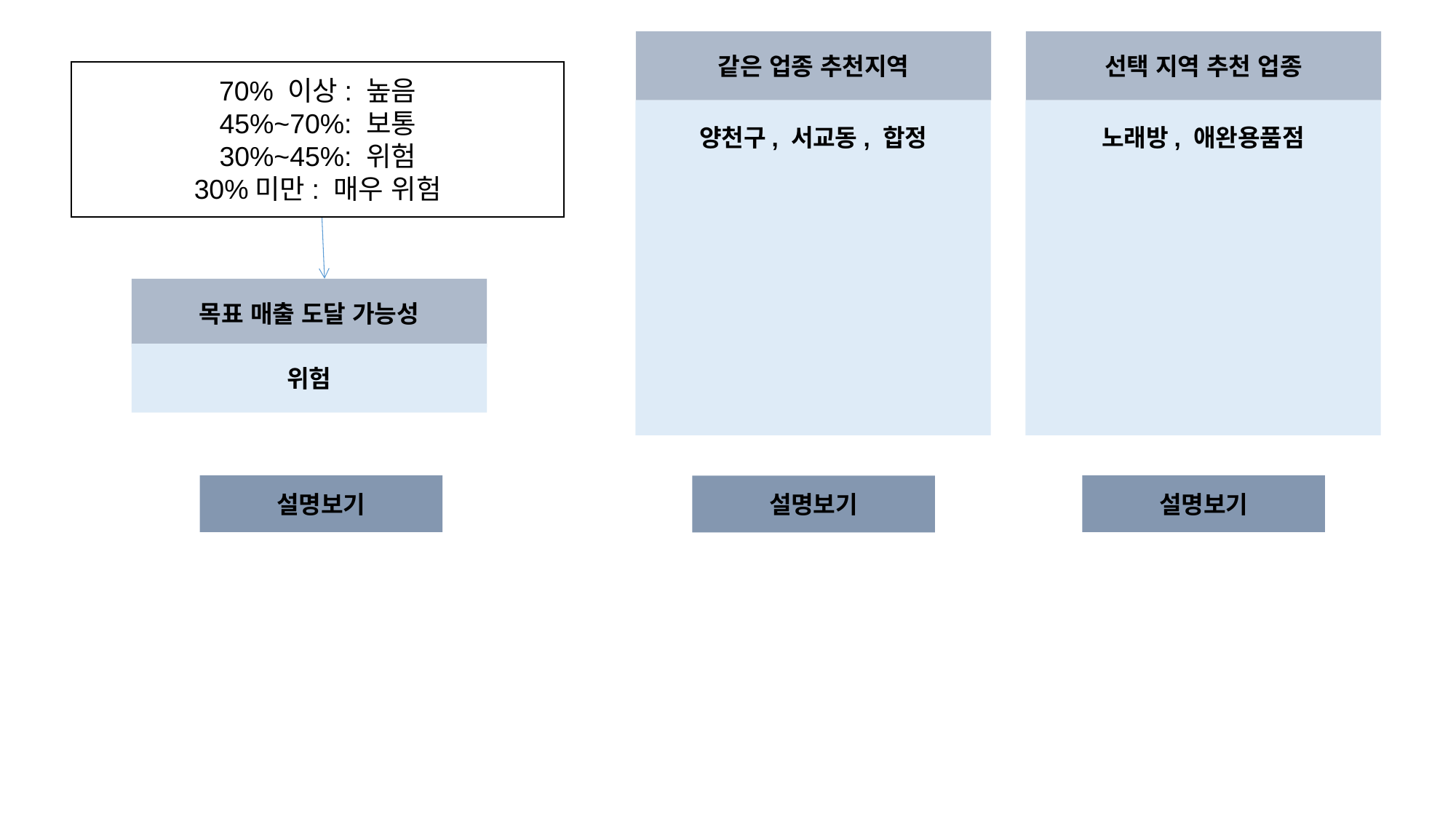

선택 지역 추천 업종
같은 업종 추천지역
70% 이상: 높음
45%~70%: 보통
30%~45%: 위험
30%미만: 매우 위험
노래방, 애완용품점

양천구, 서교동, 합정

목표 매출 도달 가능성
위험
설명보기
설명보기
설명보기